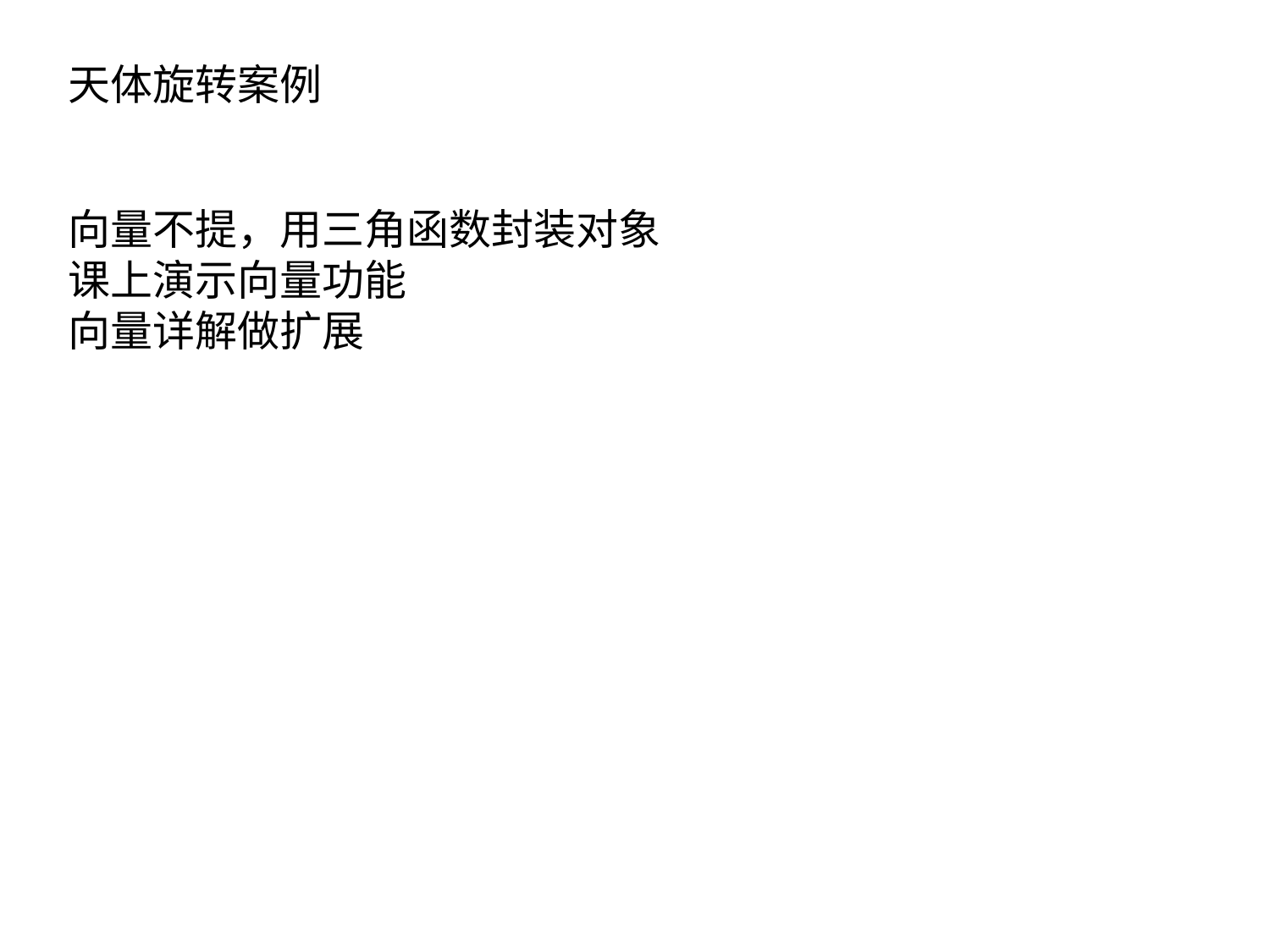

天体旋转案例
向量不提，用三角函数封装对象
课上演示向量功能
向量详解做扩展